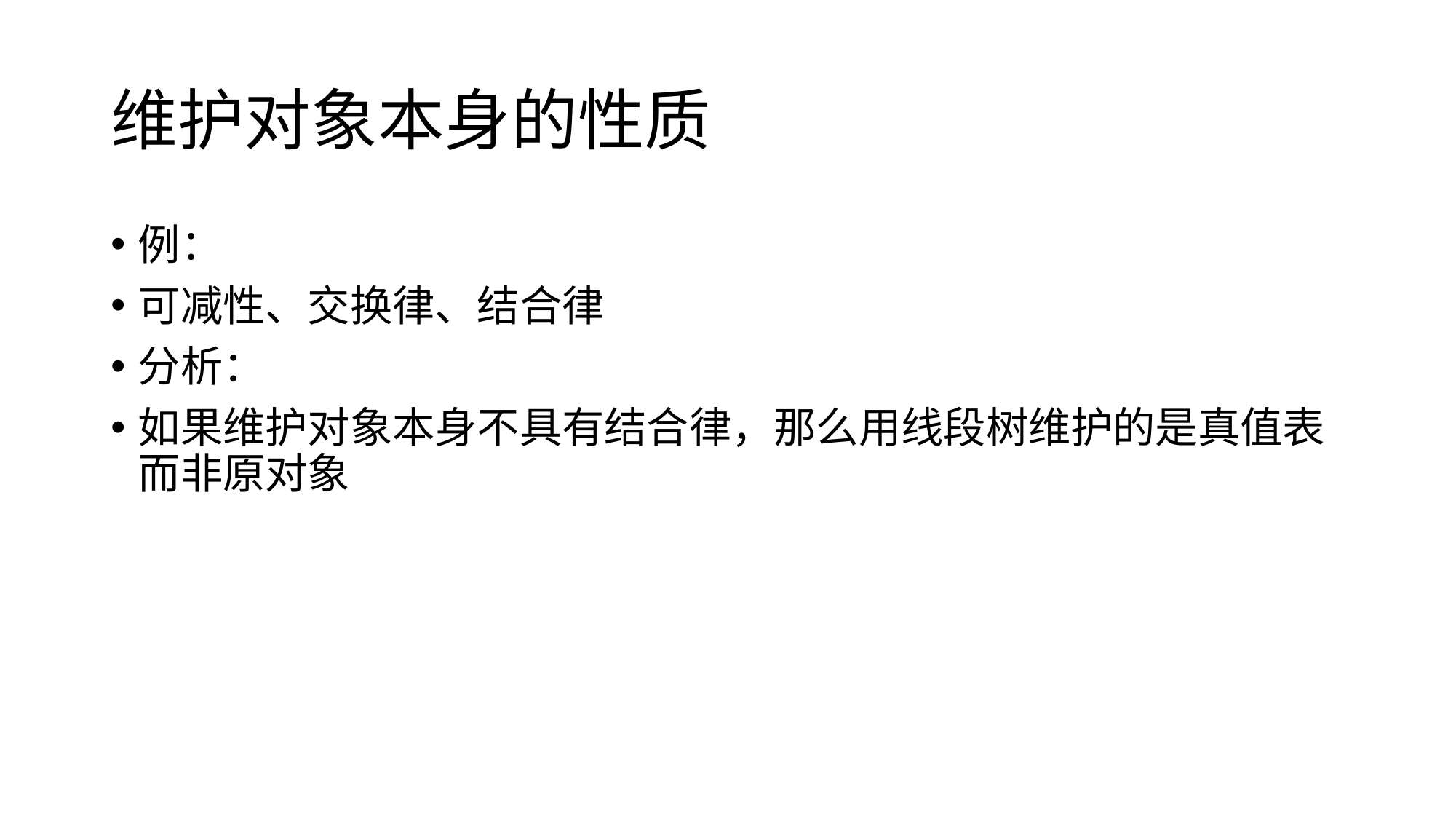

# 维护对象本身的性质
例：
可减性、交换律、结合律
分析：
如果维护对象本身不具有结合律，那么用线段树维护的是真值表而非原对象